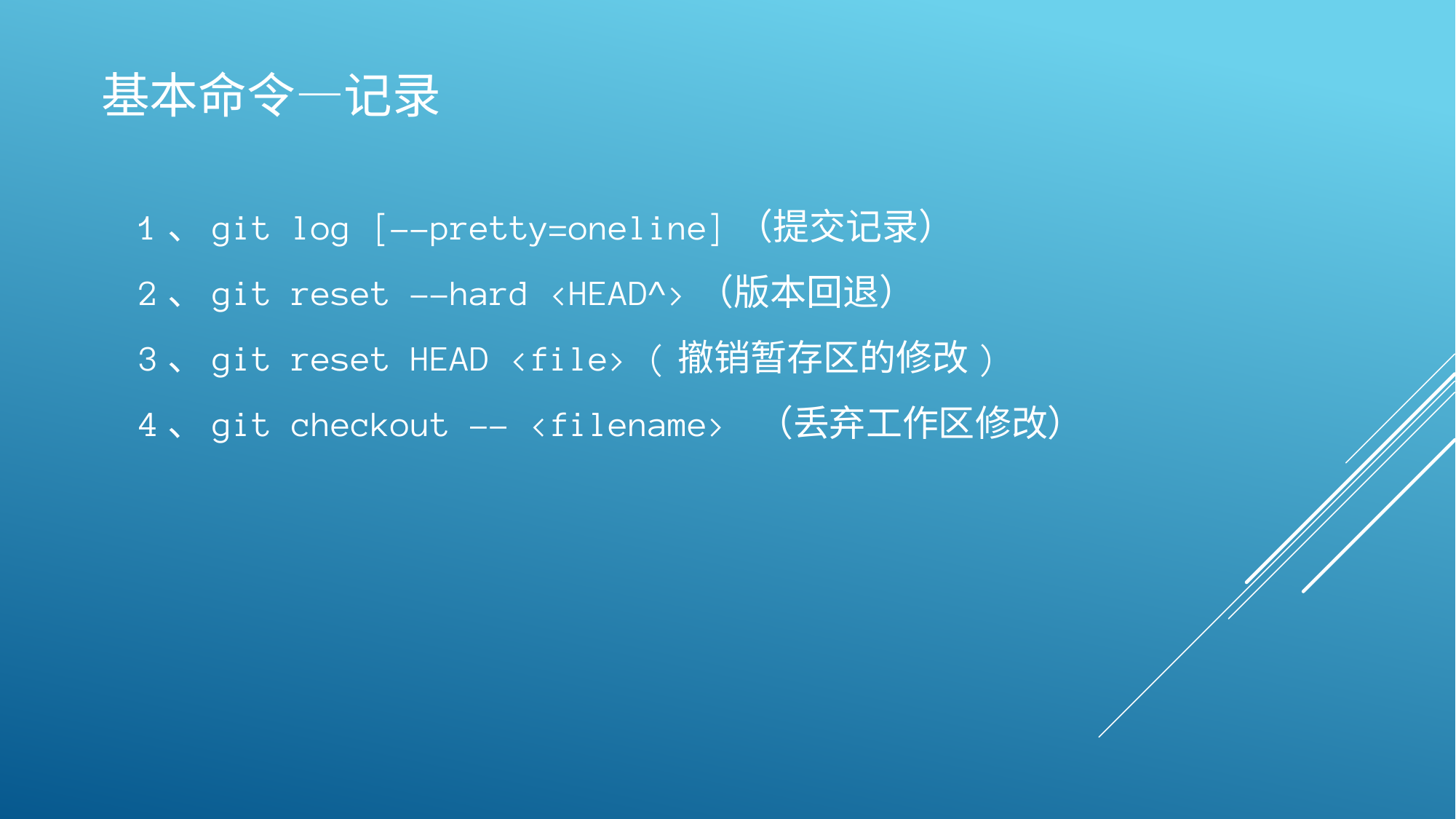

基本命令—记录
1、git log [--pretty=oneline]（提交记录）
2、git reset --hard <HEAD^>（版本回退）
3、git reset HEAD <file> (撤销暂存区的修改)
4、git checkout -- <filename> （丢弃工作区修改）